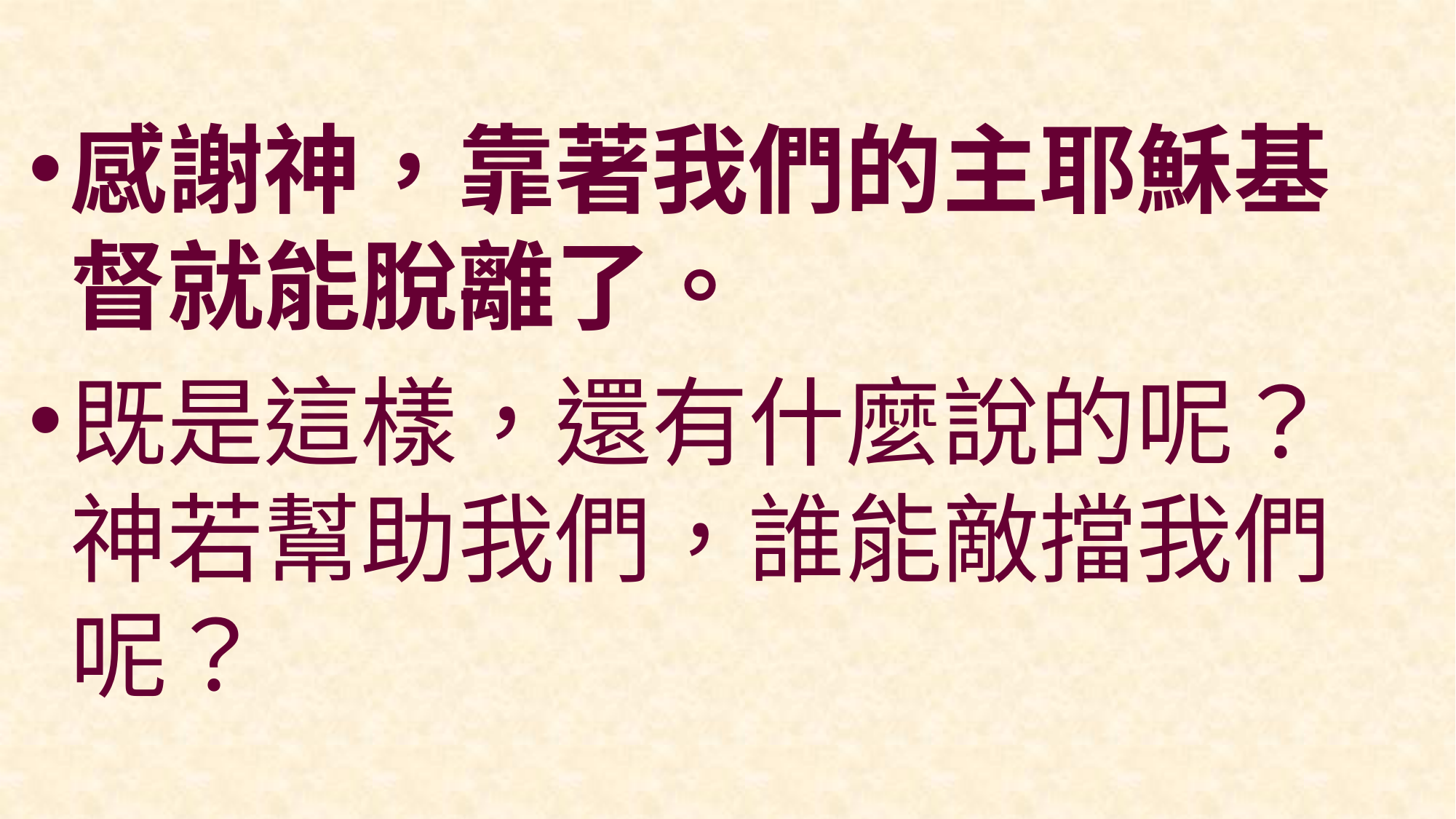

感謝神，靠著我們的主耶穌基督就能脫離了。
既是這樣，還有什麼說的呢？神若幫助我們，誰能敵擋我們呢？